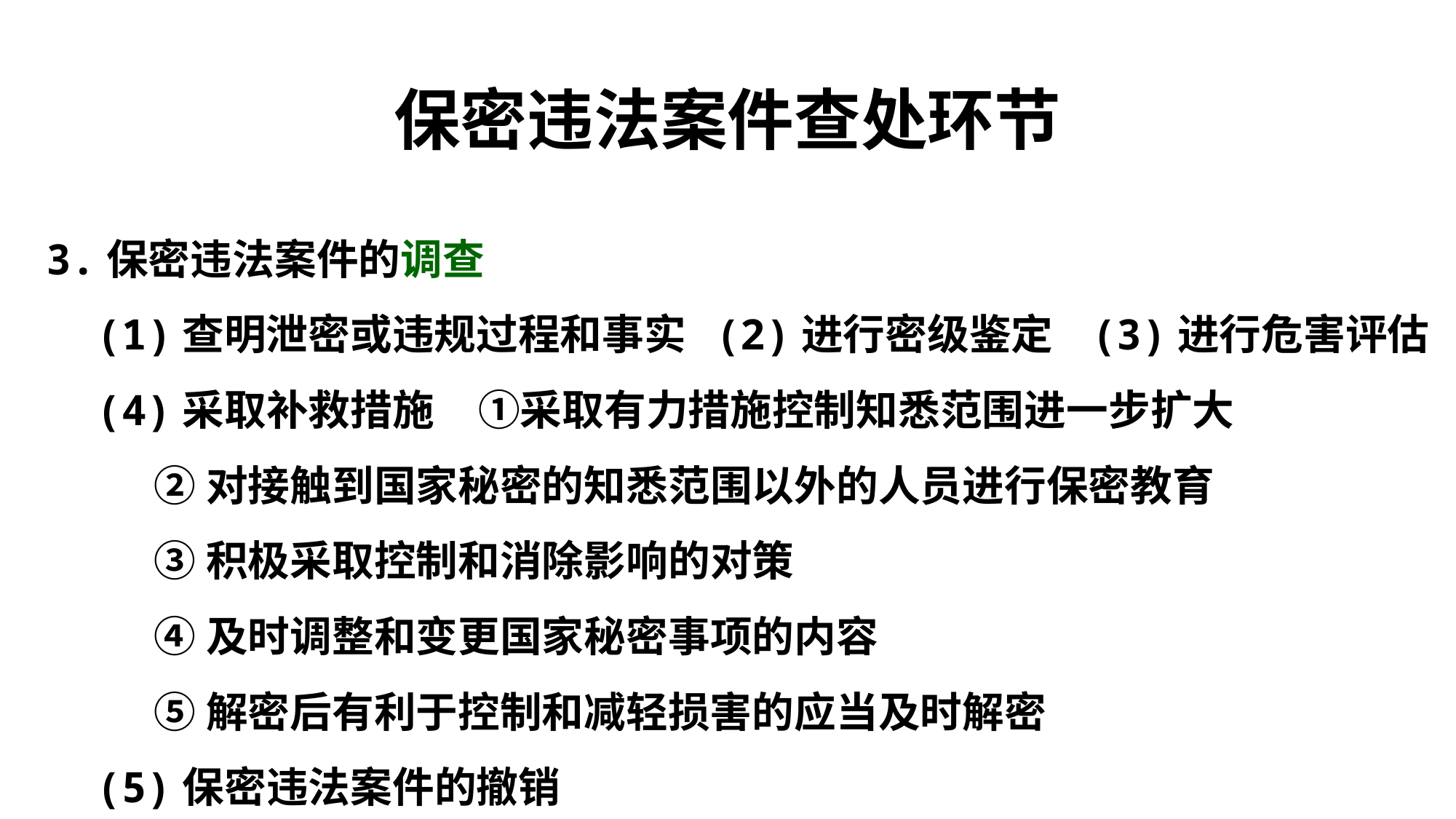

# 保密违法案件查处环节
3.保密违法案件的调查
  (1)查明泄密或违规过程和事实  (2)进行密级鉴定   (3)进行危害评估
  (4)采取补救措施		①采取有力措施控制知悉范围进一步扩大
      			②对接触到国家秘密的知悉范围以外的人员进行保密教育
      			③积极采取控制和消除影响的对策
      			④及时调整和变更国家秘密事项的内容
      			⑤解密后有利于控制和减轻损害的应当及时解密
  (5)保密违法案件的撤销